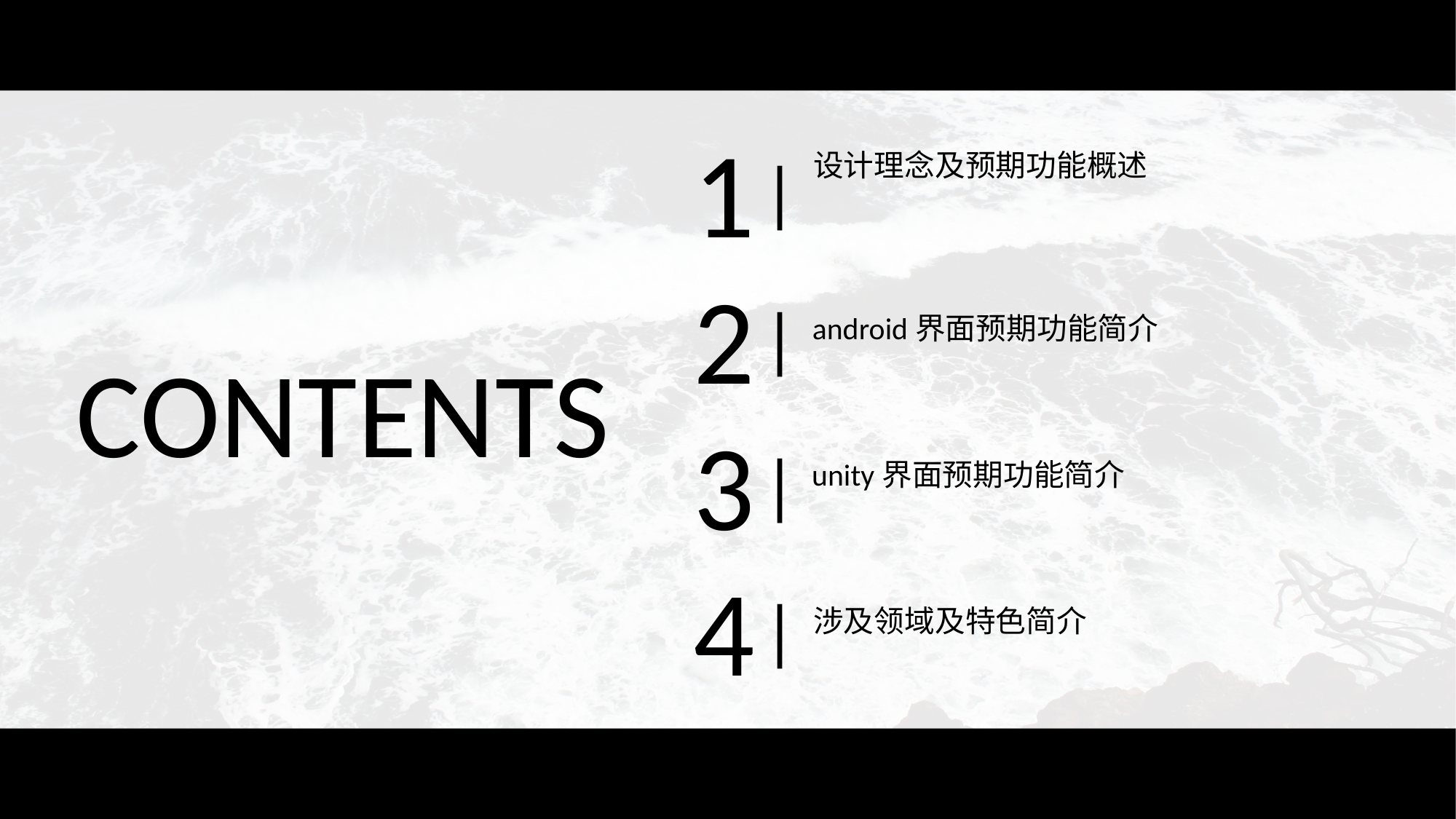

1
|
设计理念及预期功能概述
2
|
android界面预期功能简介
CONTENTS
3
|
unity界面预期功能简介
4
|
涉及领域及特色简介